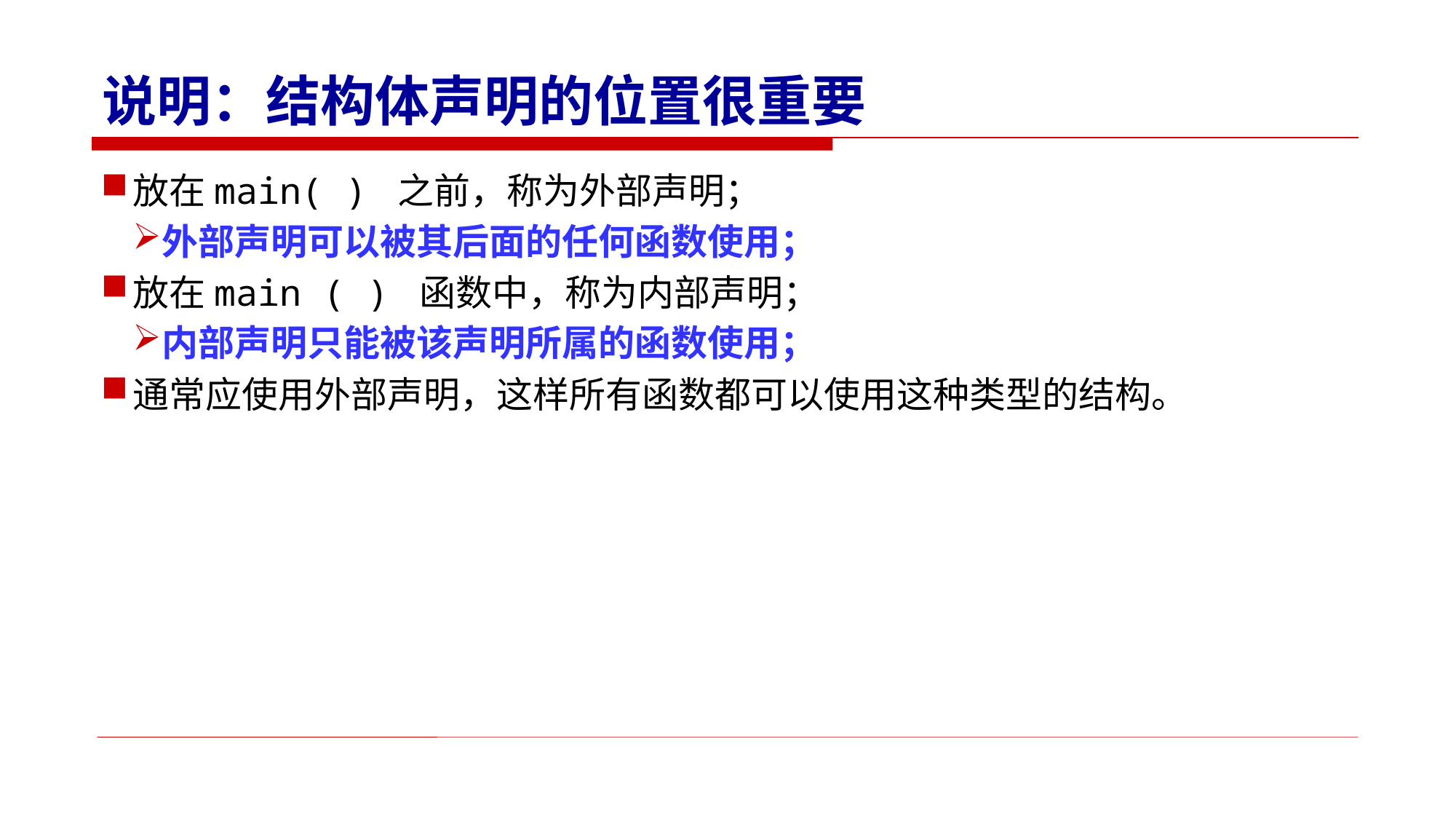

# 说明：结构体声明的位置很重要
放在main( ) 之前，称为外部声明；
外部声明可以被其后面的任何函数使用；
放在main ( ) 函数中，称为内部声明；
内部声明只能被该声明所属的函数使用；
通常应使用外部声明，这样所有函数都可以使用这种类型的结构。